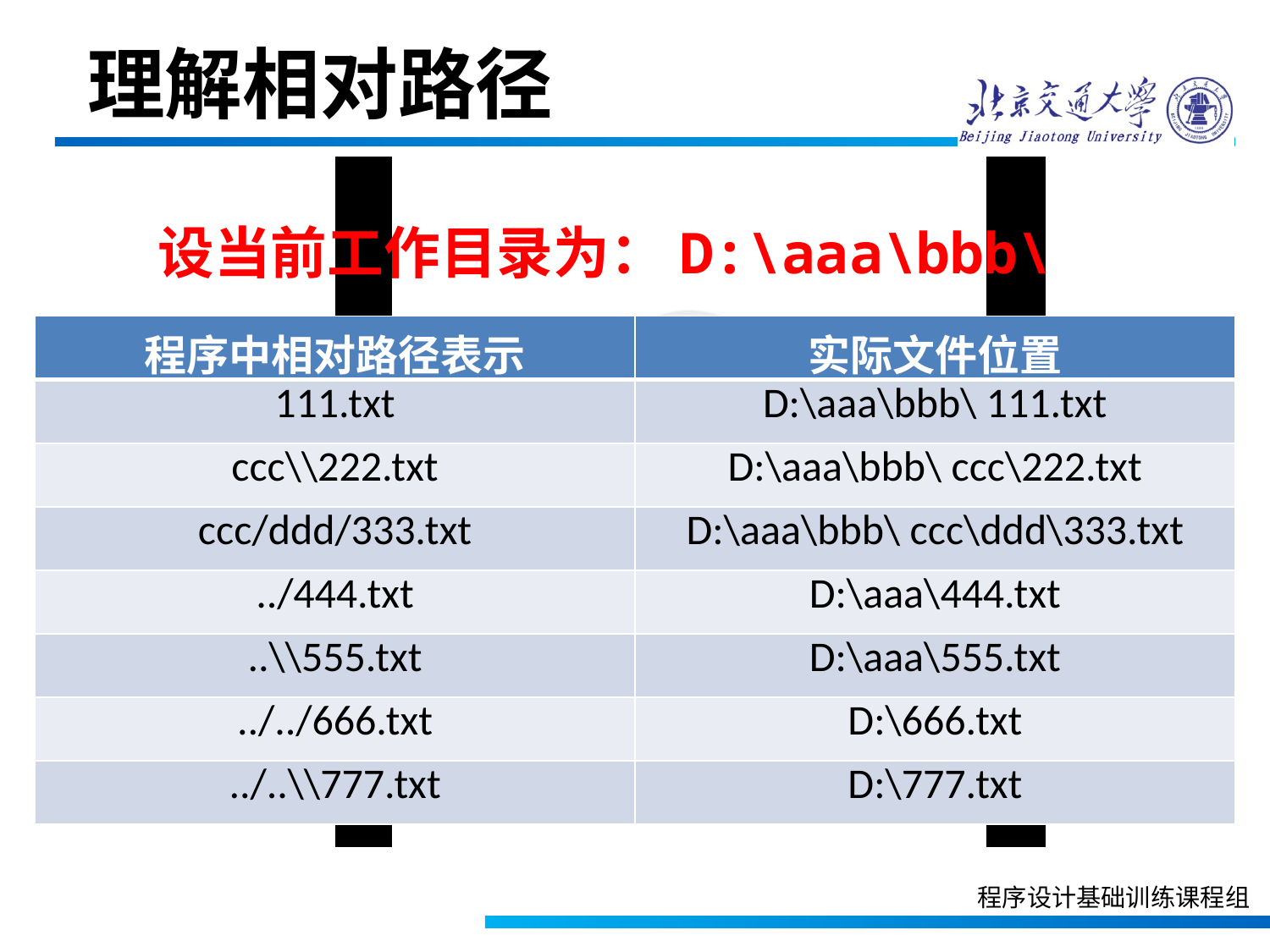

理解相对路径
设当前工作目录为：D:\aaa\bbb\
| 程序中相对路径表示 | 实际文件位置 |
| --- | --- |
| 111.txt | D:\aaa\bbb\ 111.txt |
| ccc\\222.txt | D:\aaa\bbb\ ccc\222.txt |
| ccc/ddd/333.txt | D:\aaa\bbb\ ccc\ddd\333.txt |
| ../444.txt | D:\aaa\444.txt |
| ..\\555.txt | D:\aaa\555.txt |
| ../../666.txt | D:\666.txt |
| ../..\\777.txt | D:\777.txt |
程序设计基础训练课程组